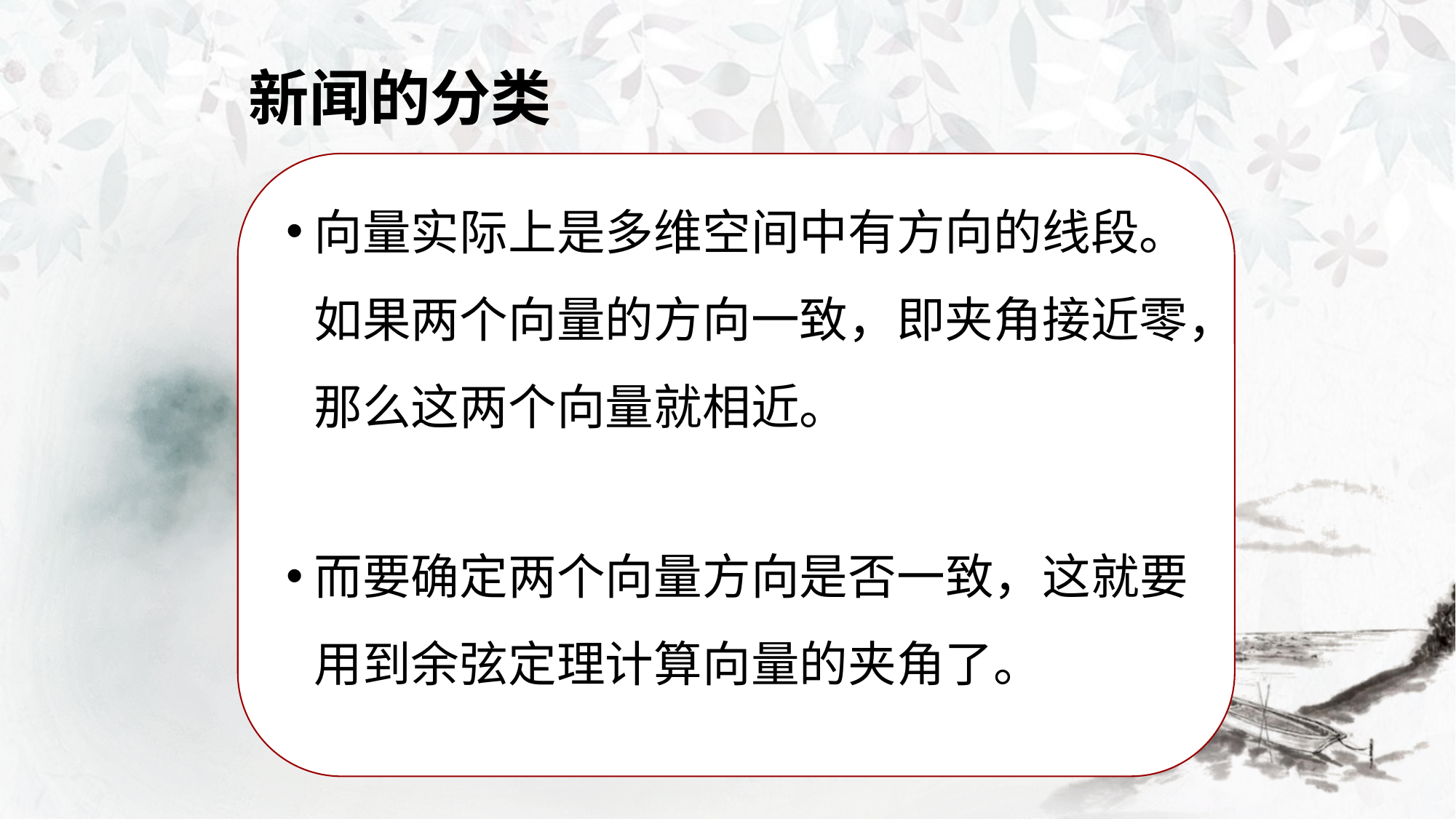

# 新闻的分类

向量实际上是多维空间中有方向的线段。如果两个向量的方向一致，即夹角接近零，那么这两个向量就相近。

而要确定两个向量方向是否一致，这就要用到余弦定理计算向量的夹角了。